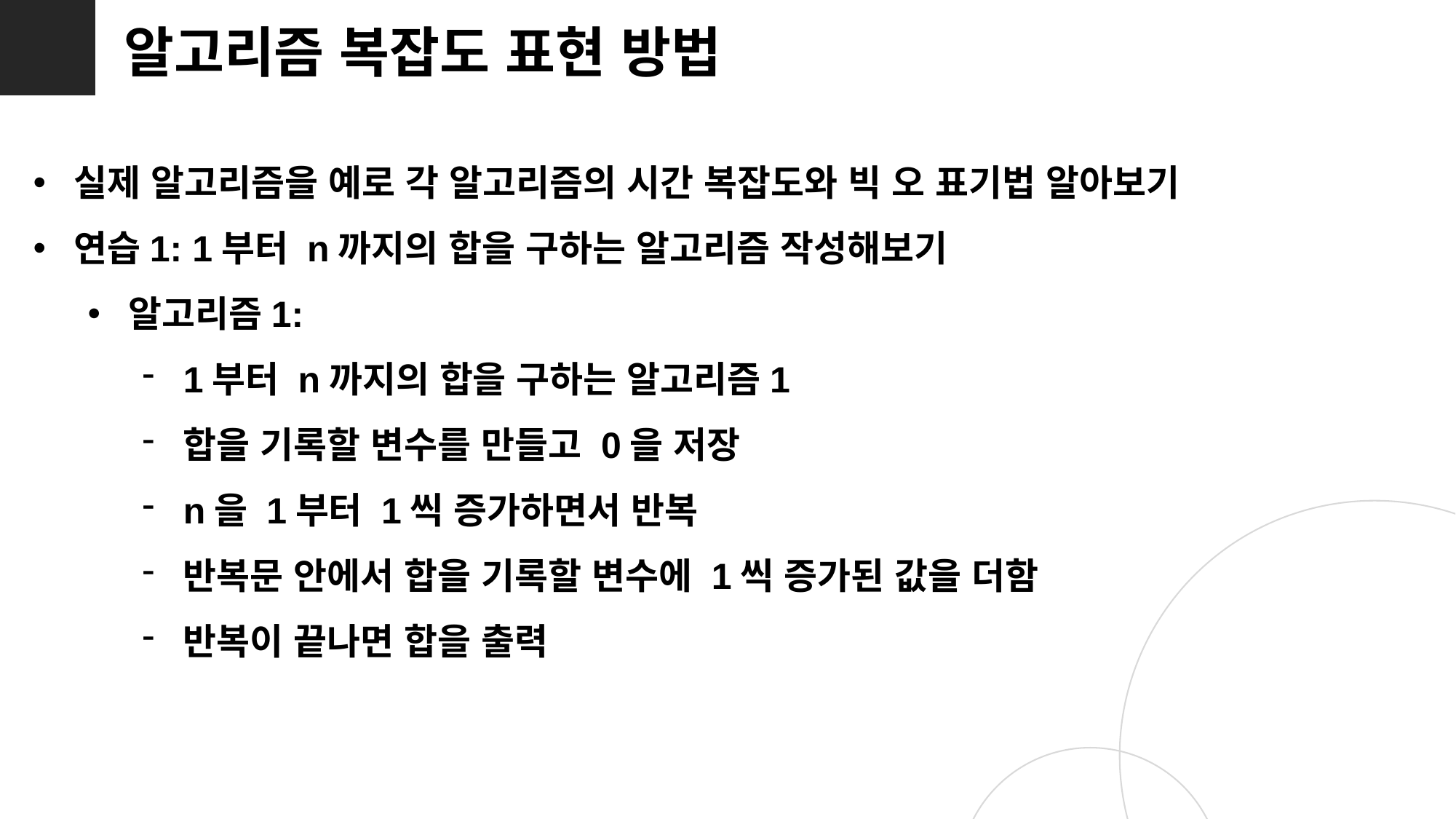

알고리즘 복잡도 표현 방법
실제 알고리즘을 예로 각 알고리즘의 시간 복잡도와 빅 오 표기법 알아보기
연습1: 1부터 n까지의 합을 구하는 알고리즘 작성해보기
알고리즘1:
1부터 n까지의 합을 구하는 알고리즘1
합을 기록할 변수를 만들고 0을 저장
n을 1부터 1씩 증가하면서 반복
반복문 안에서 합을 기록할 변수에 1씩 증가된 값을 더함
반복이 끝나면 합을 출력